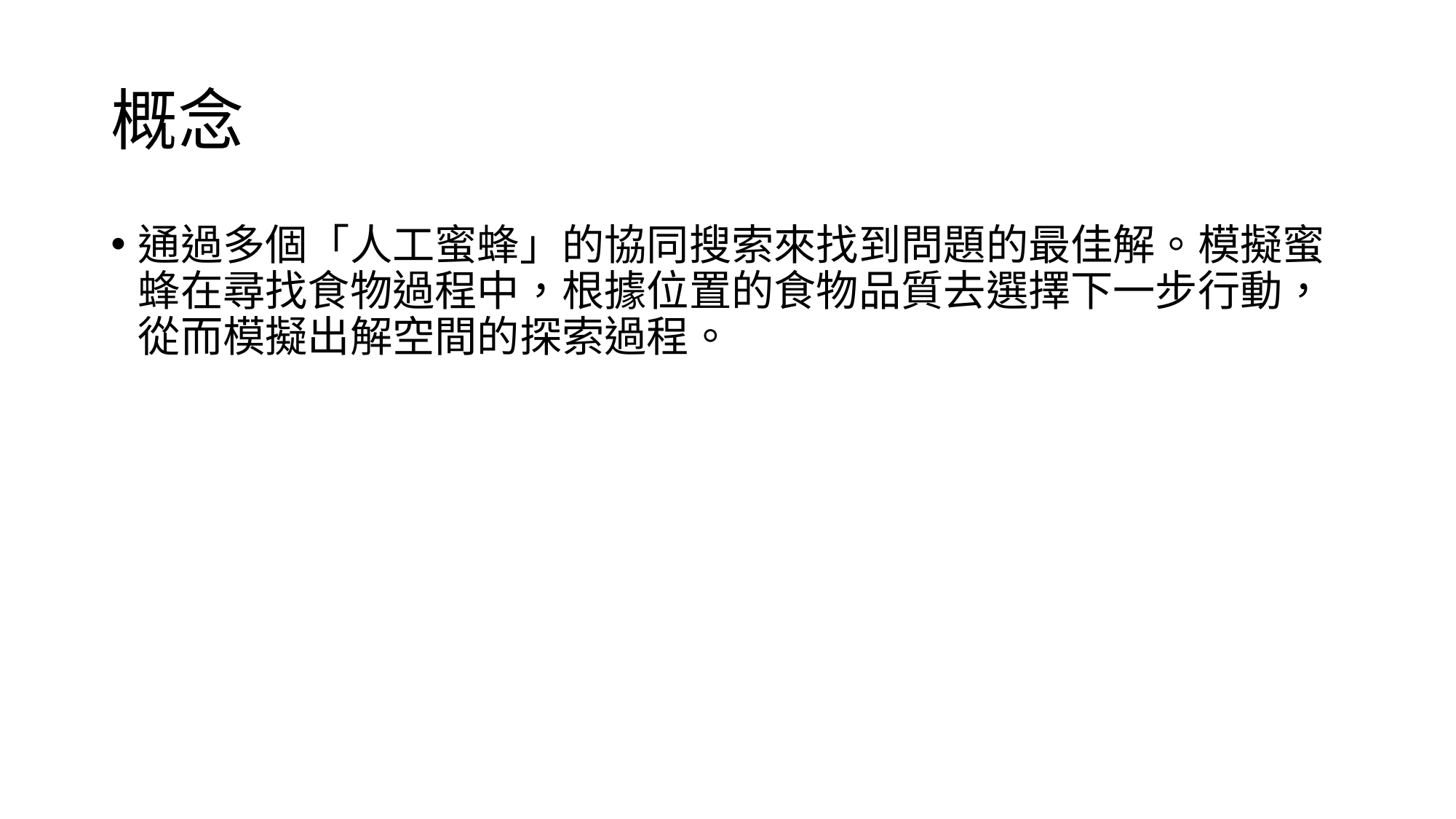

# 概念
通過多個「人工蜜蜂」的協同搜索來找到問題的最佳解。模擬蜜蜂在尋找食物過程中，根據位置的食物品質去選擇下一步行動，從而模擬出解空間的探索過程。